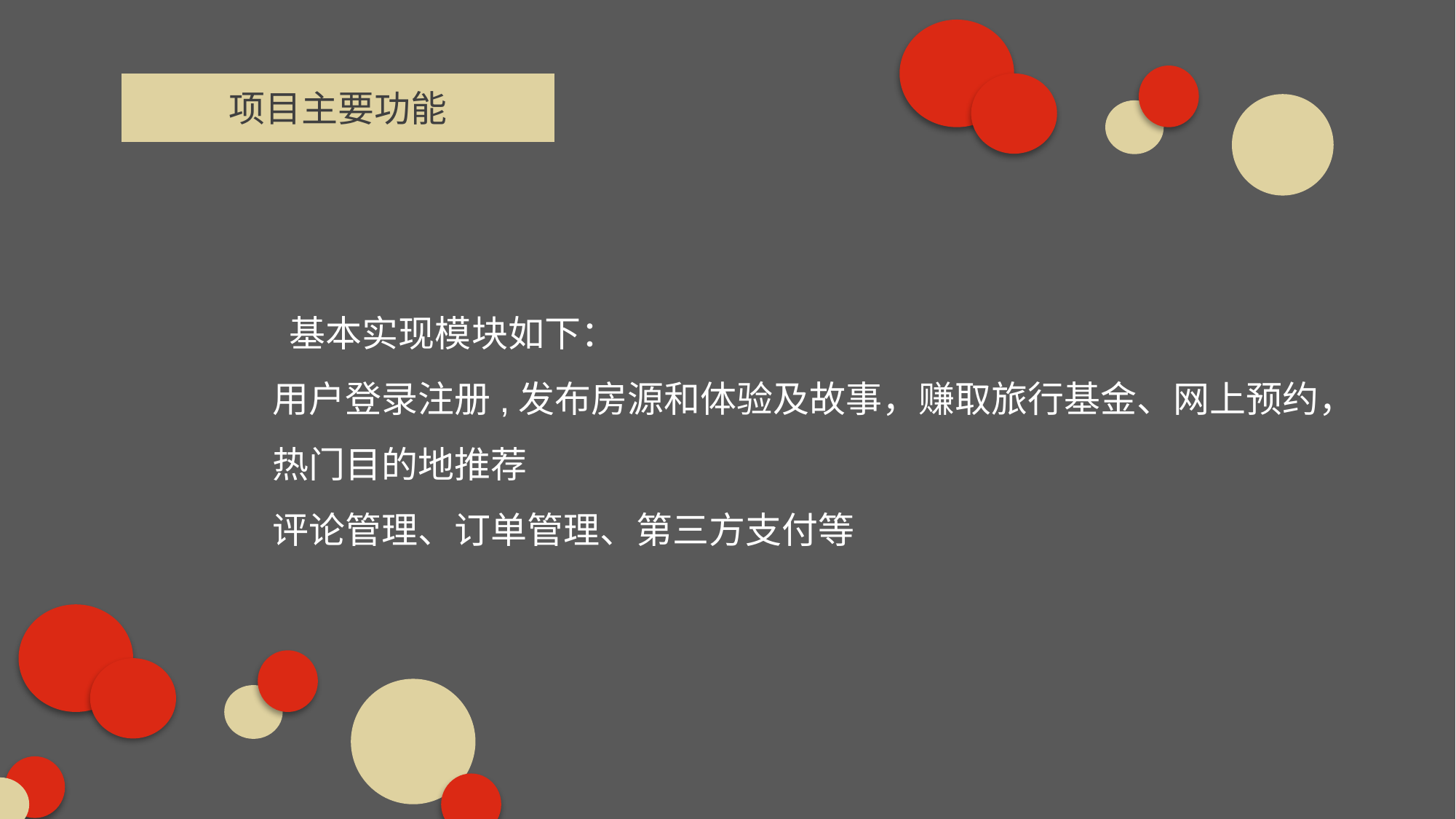

项目主要功能

 基本实现模块如下：
用户登录注册,发布房源和体验及故事，赚取旅行基金、网上预约，
热门目的地推荐
评论管理、订单管理、第三方支付等